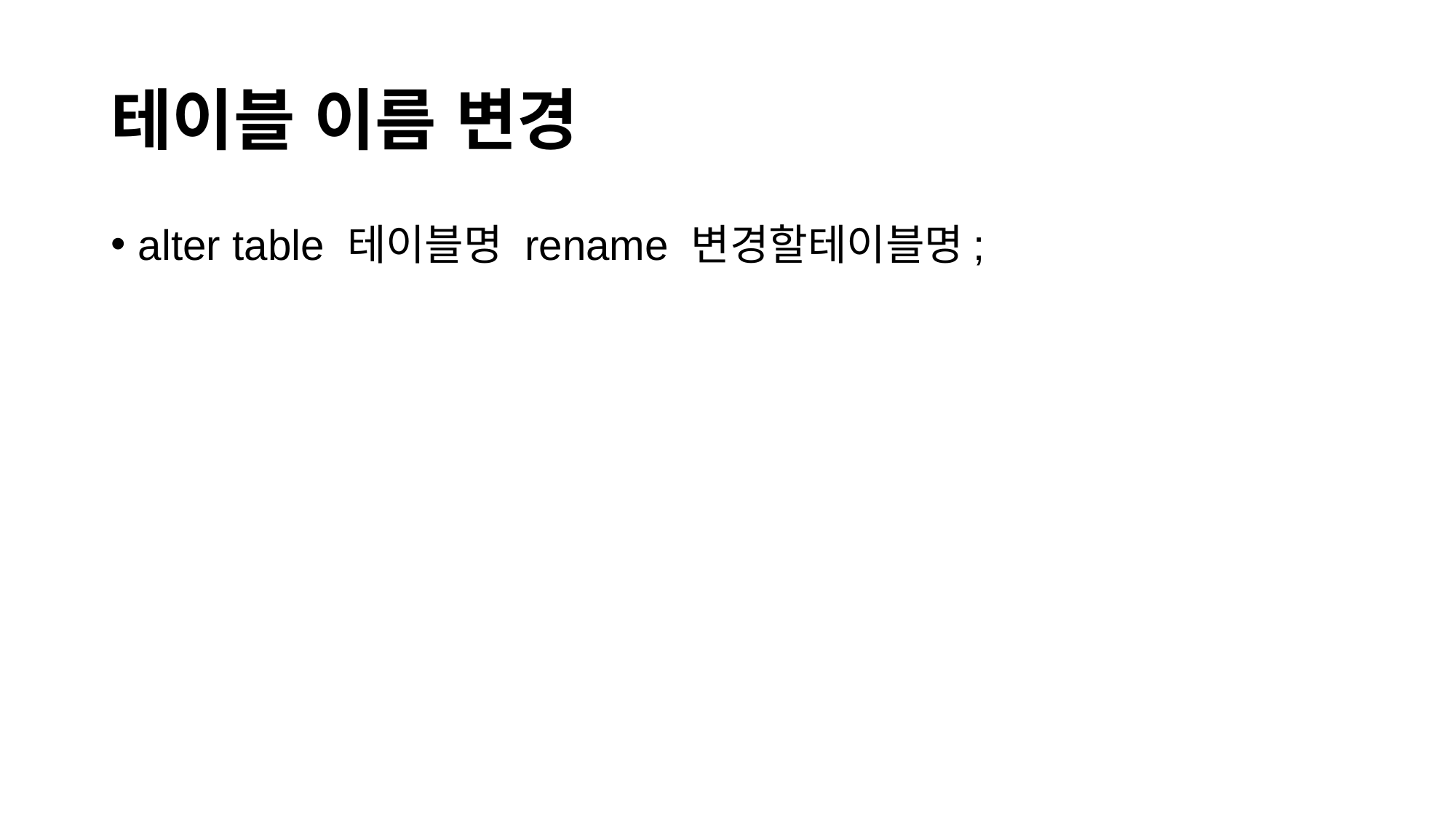

# 테이블 이름 변경
alter table 테이블명 rename 변경할테이블명;